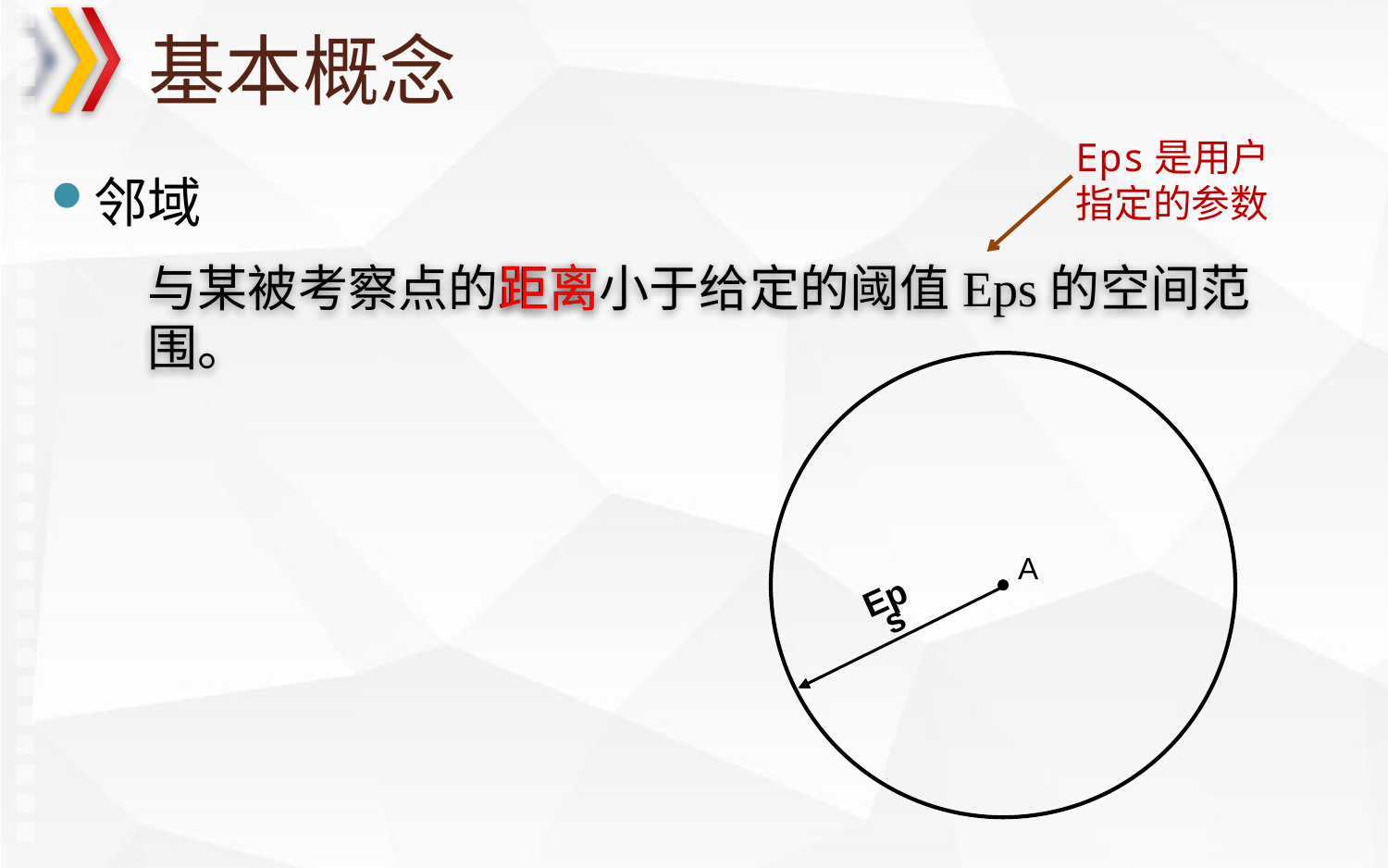

# 基本概念
Eps是用户指定的参数
邻域
与某被考察点的距离小于给定的阈值Eps的空间范围。
距离

A
Eps